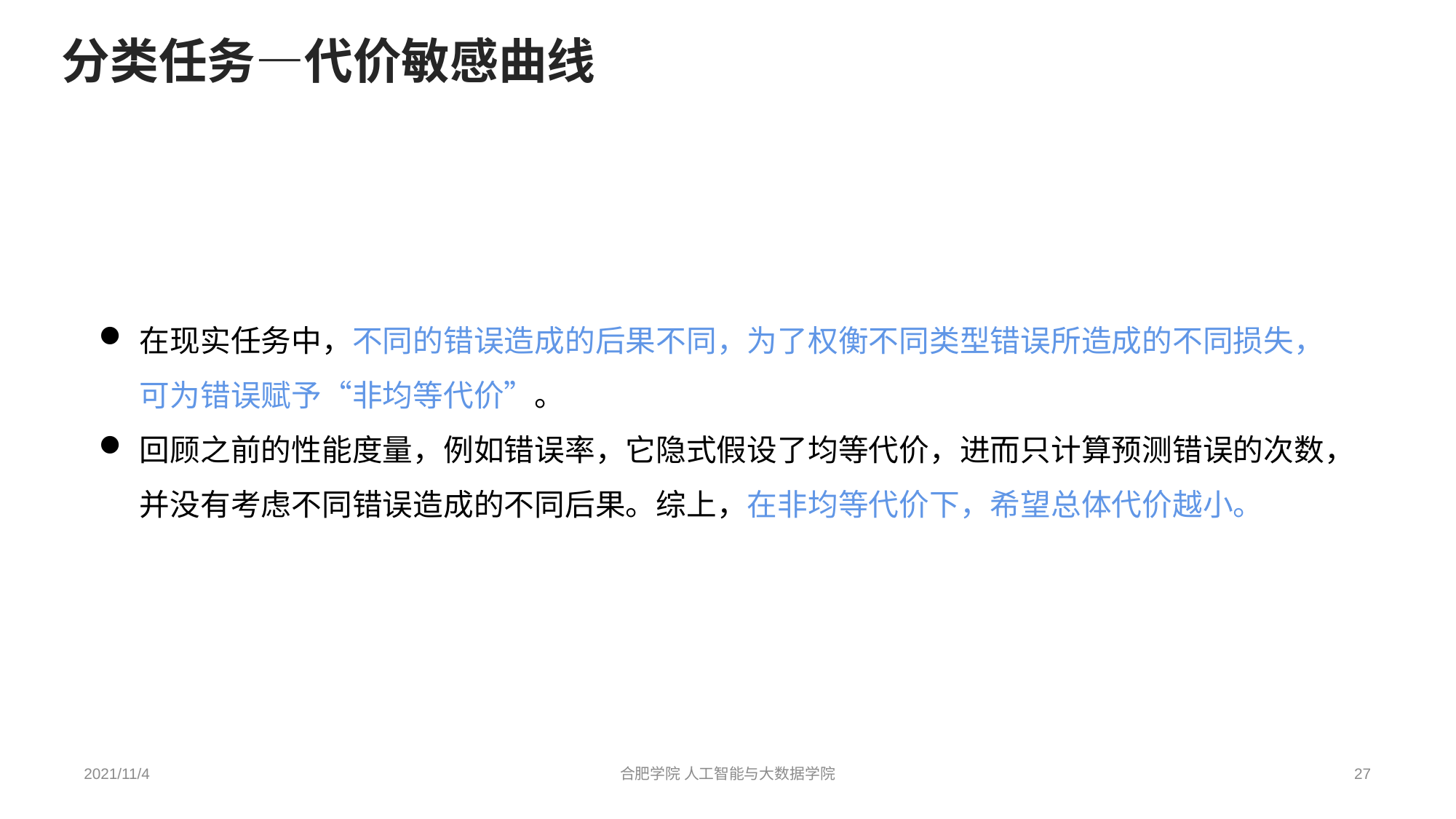

分类任务—代价敏感曲线
在现实任务中，不同的错误造成的后果不同，为了权衡不同类型错误所造成的不同损失，可为错误赋予“非均等代价”。
回顾之前的性能度量，例如错误率，它隐式假设了均等代价，进而只计算预测错误的次数，并没有考虑不同错误造成的不同后果。综上，在非均等代价下，希望总体代价越小。
2021/11/4
合肥学院 人工智能与大数据学院
27